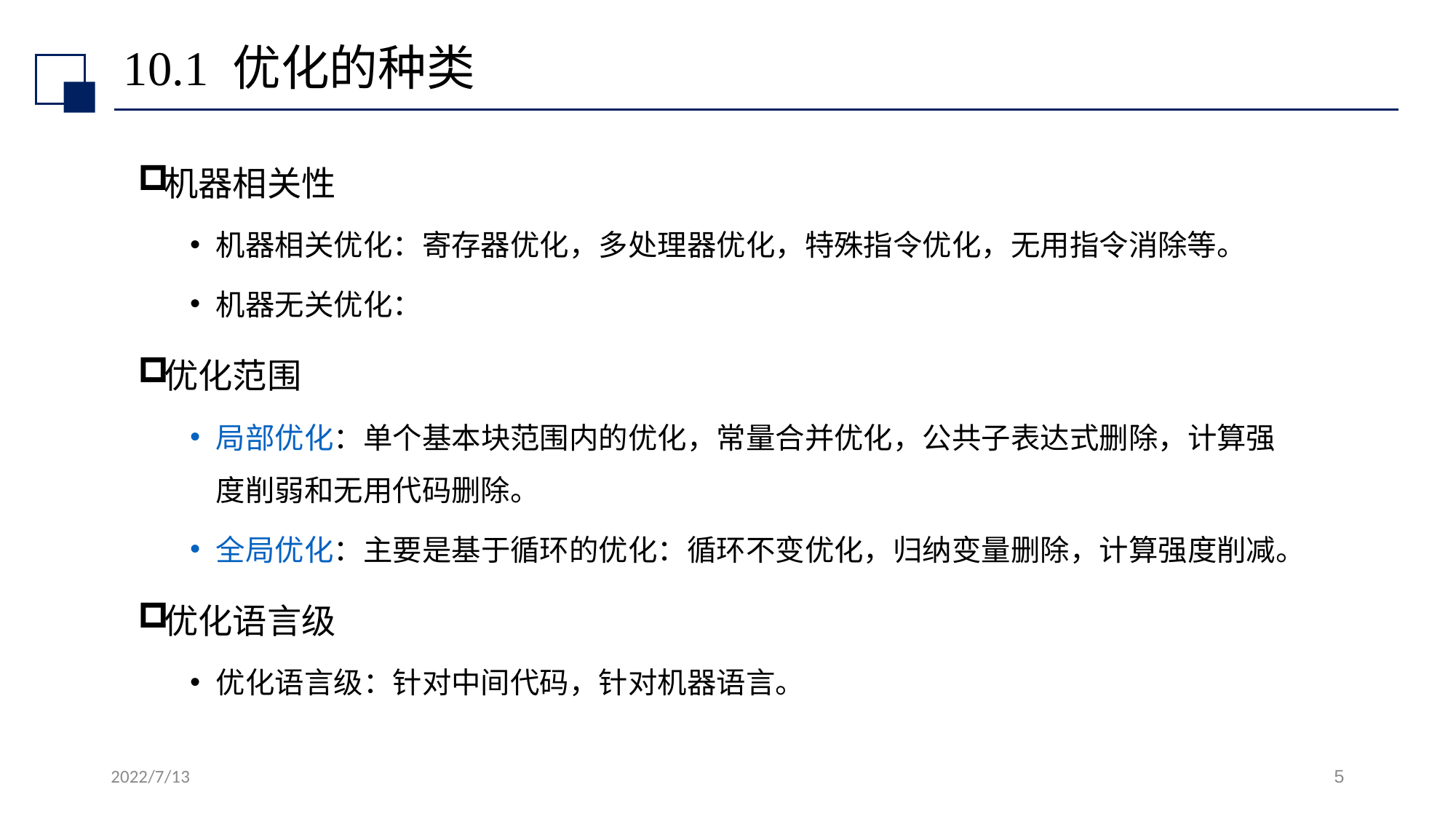

# 10.1 优化的种类
机器相关性
机器相关优化：寄存器优化，多处理器优化，特殊指令优化，无用指令消除等。
机器无关优化：
优化范围
局部优化：单个基本块范围内的优化，常量合并优化，公共子表达式删除，计算强度削弱和无用代码删除。
全局优化：主要是基于循环的优化：循环不变优化，归纳变量删除，计算强度削减。
优化语言级
优化语言级：针对中间代码，针对机器语言。
2022/7/13
5